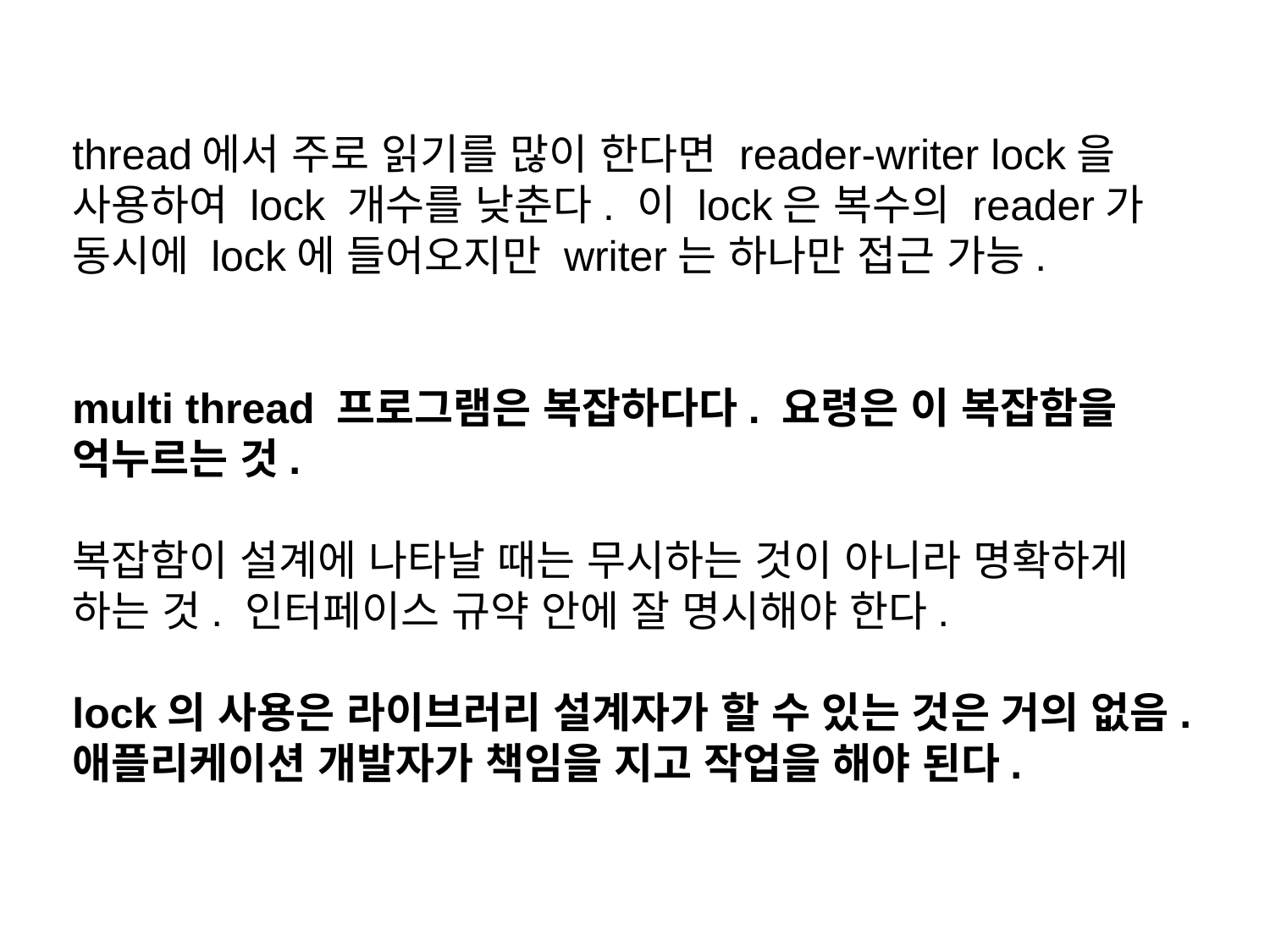

thread에서 주로 읽기를 많이 한다면 reader-writer lock을 사용하여 lock 개수를 낮춘다. 이 lock은 복수의 reader가 동시에 lock에 들어오지만 writer는 하나만 접근 가능.

multi thread 프로그램은 복잡하다다. 요령은 이 복잡함을 억누르는 것.

복잡함이 설계에 나타날 때는 무시하는 것이 아니라 명확하게 하는 것. 인터페이스 규약 안에 잘 명시해야 한다.

lock의 사용은 라이브러리 설계자가 할 수 있는 것은 거의 없음. 애플리케이션 개발자가 책임을 지고 작업을 해야 된다.